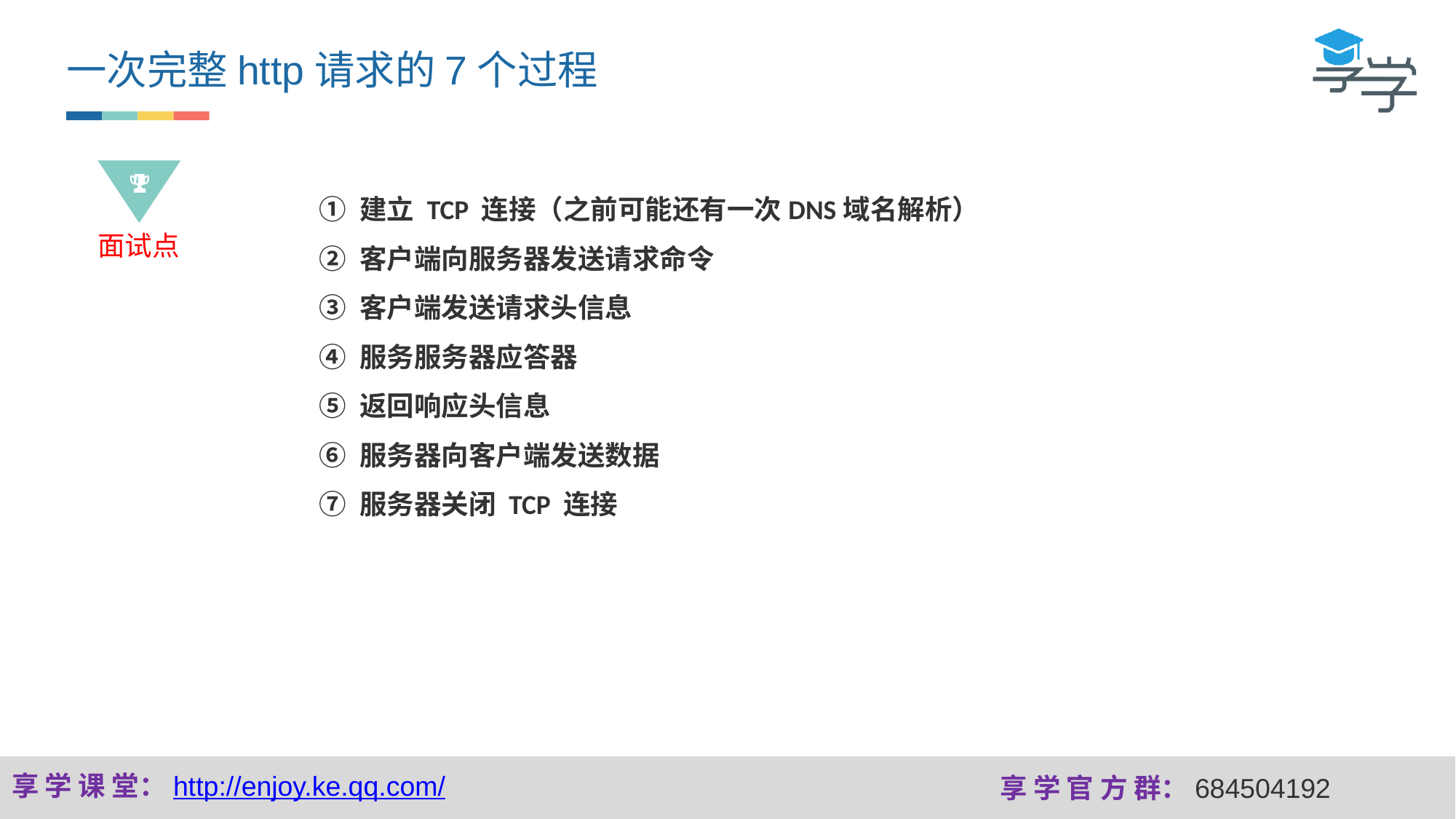

一次完整http请求的7个过程

建立 TCP 连接（之前可能还有一次DNS域名解析）
客户端向服务器发送请求命令
客户端发送请求头信息
服务服务器应答器
返回响应头信息
服务器向客户端发送数据
服务器关闭 TCP 连接
面试点